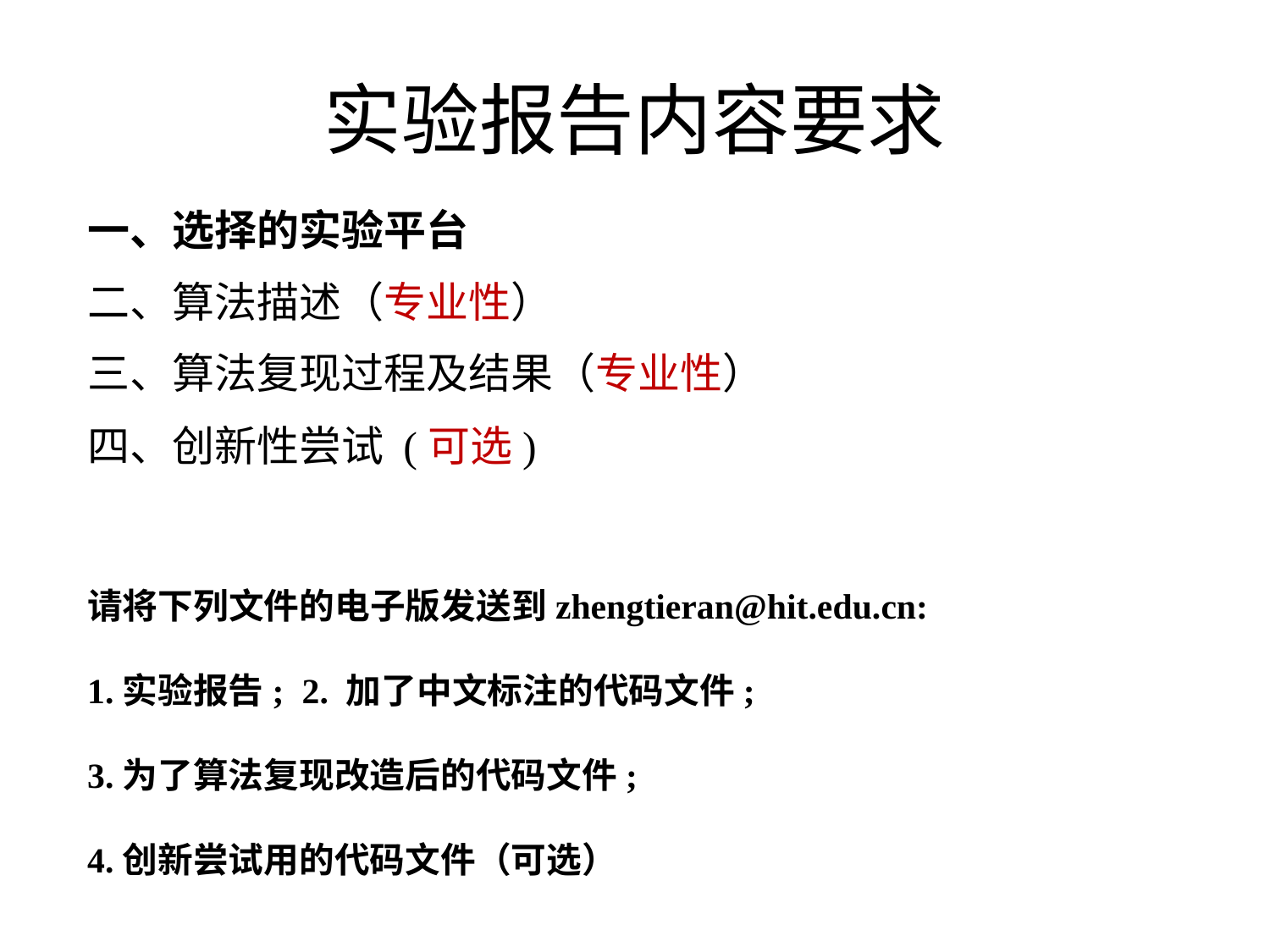

# 实验报告内容要求
一、选择的实验平台
二、算法描述（专业性）
三、算法复现过程及结果（专业性）
四、创新性尝试 (可选)

请将下列文件的电子版发送到zhengtieran@hit.edu.cn:
1.实验报告;  2. 加了中文标注的代码文件;
3.为了算法复现改造后的代码文件;
4.创新尝试用的代码文件（可选）